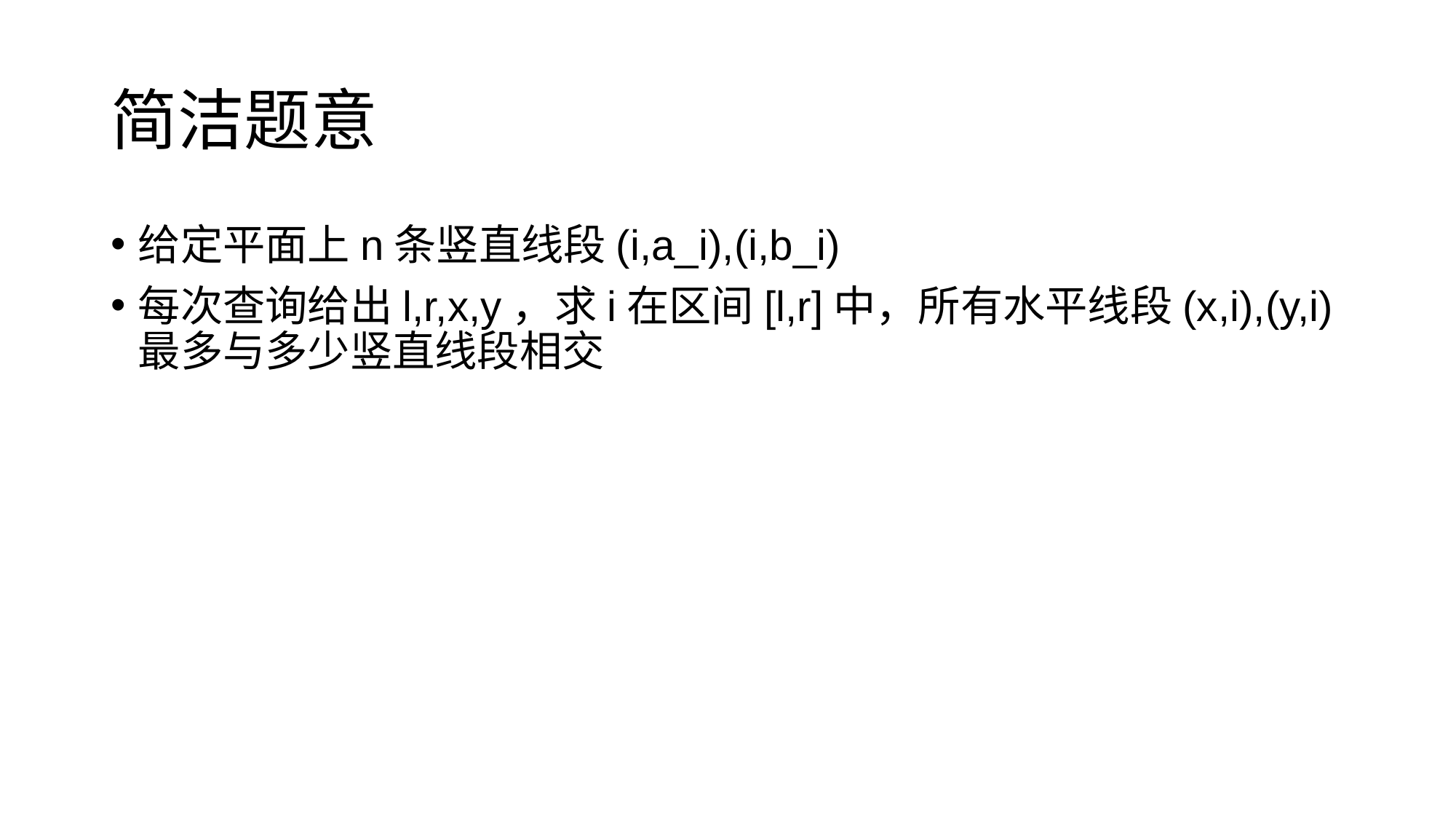

# 简洁题意
给定平面上n条竖直线段(i,a_i),(i,b_i)
每次查询给出l,r,x,y，求i在区间[l,r]中，所有水平线段(x,i),(y,i)最多与多少竖直线段相交